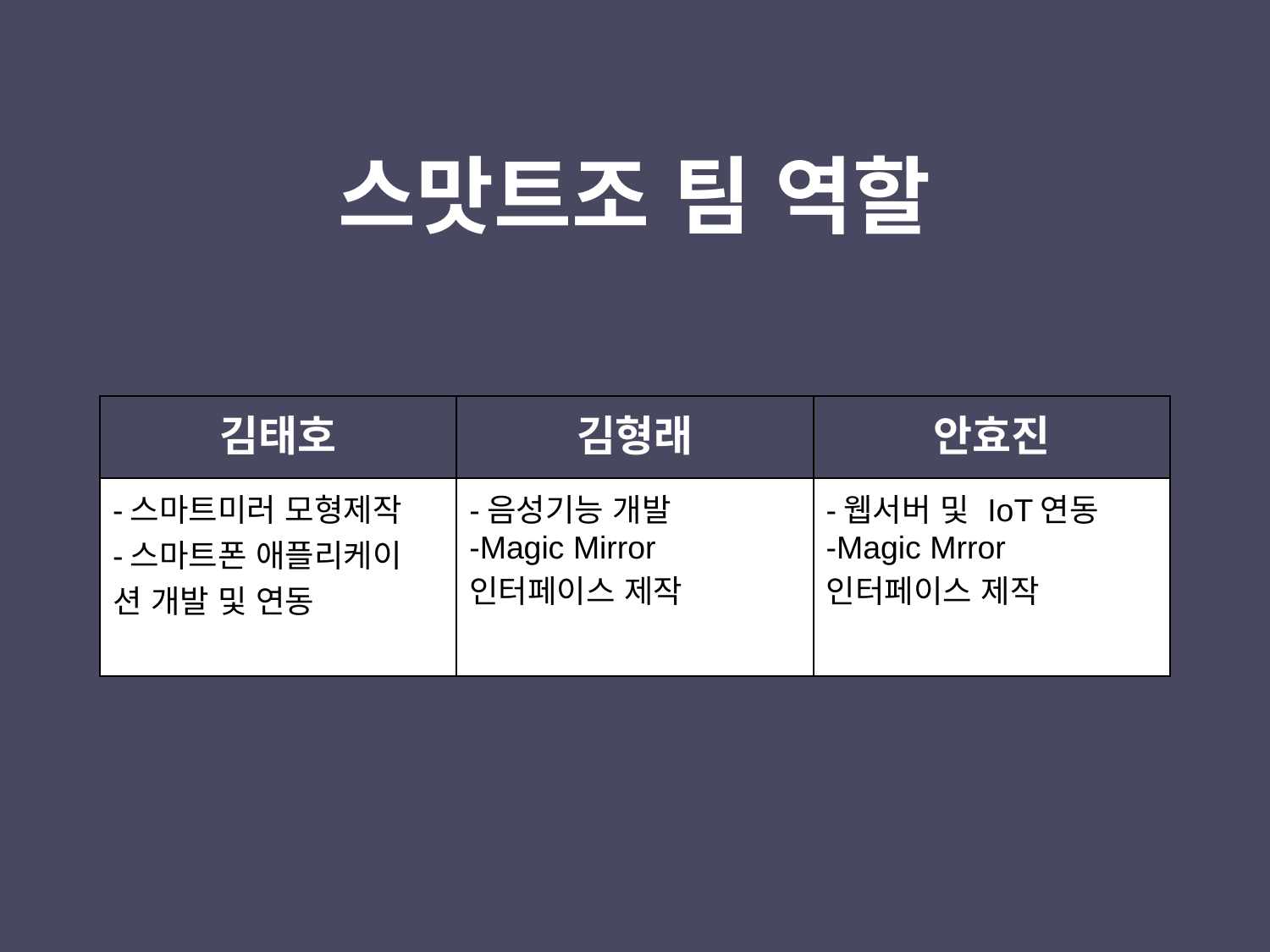

스맛트조 팀 역할
| 김태호 | 김형래 | 안효진 |
| --- | --- | --- |
| -스마트미러 모형제작 -스마트폰 애플리케이 션 개발 및 연동 | -음성기능 개발 -Magic Mirror 인터페이스 제작 | -웹서버 및 IoT연동 -Magic Mrror 인터페이스 제작 |